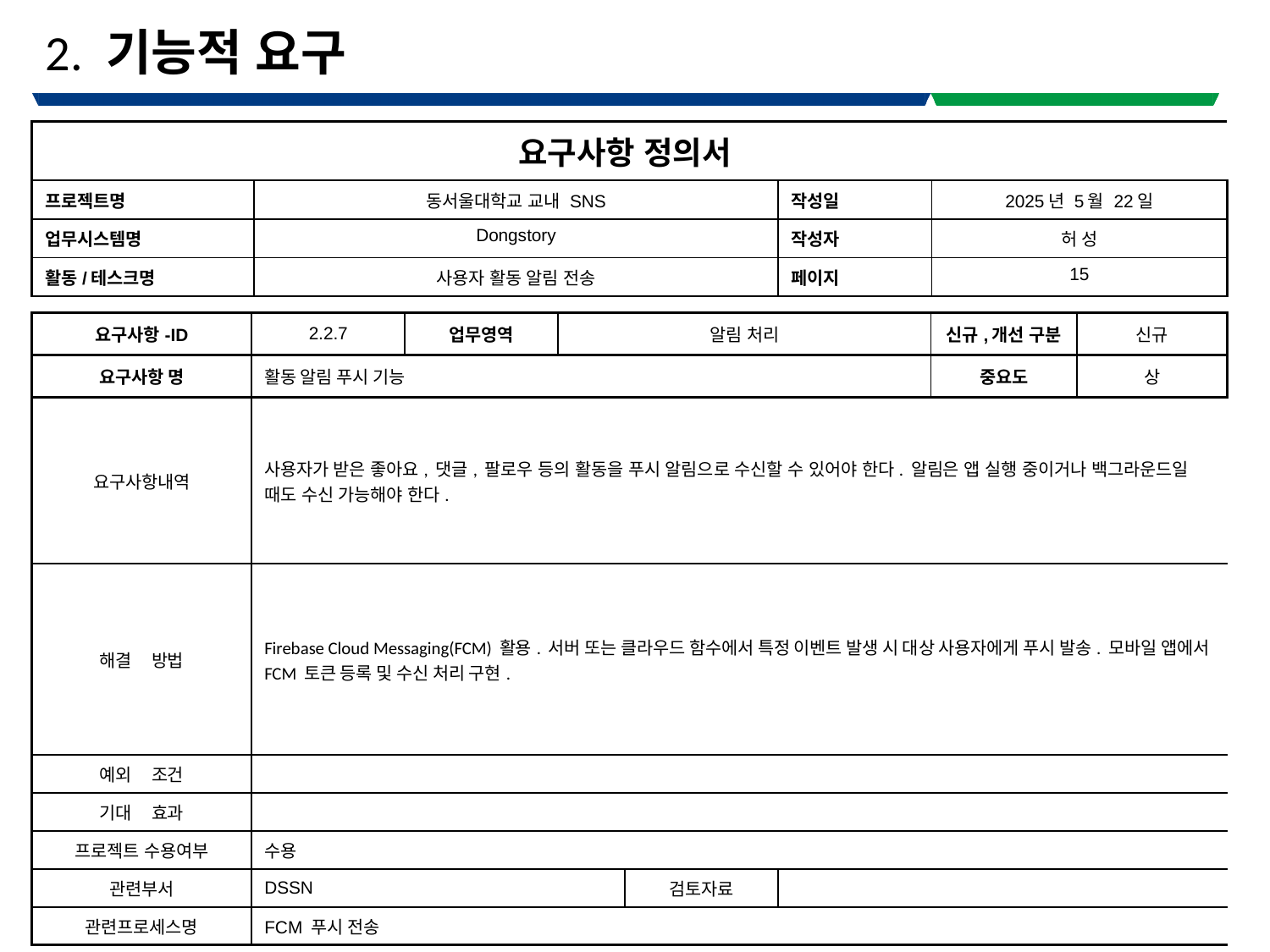

# 2. 기능적 요구
| 요구사항 정의서 |  |  |  |
| --- | --- | --- | --- |
| 프로젝트명 | 동서울대학교 교내 SNS | 작성일 | 2025년 5월 22일 |
| 업무시스템명 | Dongstory | 작성자 | 허 성 |
| 활동/테스크명 | 사용자 활동 알림 전송 | 페이지 | 15 |
| 요구사항-ID | 2.2.7 | 업무영역 | 알림 처리 |  |  | 신규,개선 구분 | 신규 |
| --- | --- | --- | --- | --- | --- | --- | --- |
| 요구사항 명 | 활동 알림 푸시 기능 |  |  |  |  | 중요도 | 상 |
| 요구사항내역 | 사용자가 받은 좋아요, 댓글, 팔로우 등의 활동을 푸시 알림으로 수신할 수 있어야 한다. 알림은 앱 실행 중이거나 백그라운드일 때도 수신 가능해야 한다. |  |  |  |  |  |  |
| 해결 방법 | Firebase Cloud Messaging(FCM) 활용. 서버 또는 클라우드 함수에서 특정 이벤트 발생 시 대상 사용자에게 푸시 발송. 모바일 앱에서 FCM 토큰 등록 및 수신 처리 구현. |  |  |  |  |  |  |
| 예외 조건 |  |  |  |  |  |  |  |
| 기대 효과 |  |  |  |  |  |  |  |
| 프로젝트 수용여부 | 수용 |  |  |  |  |  |  |
| 관련부서 | DSSN |  |  | 검토자료 |  |  |  |
| 관련프로세스명 | FCM 푸시 전송 |  |  |  |  |  |  |